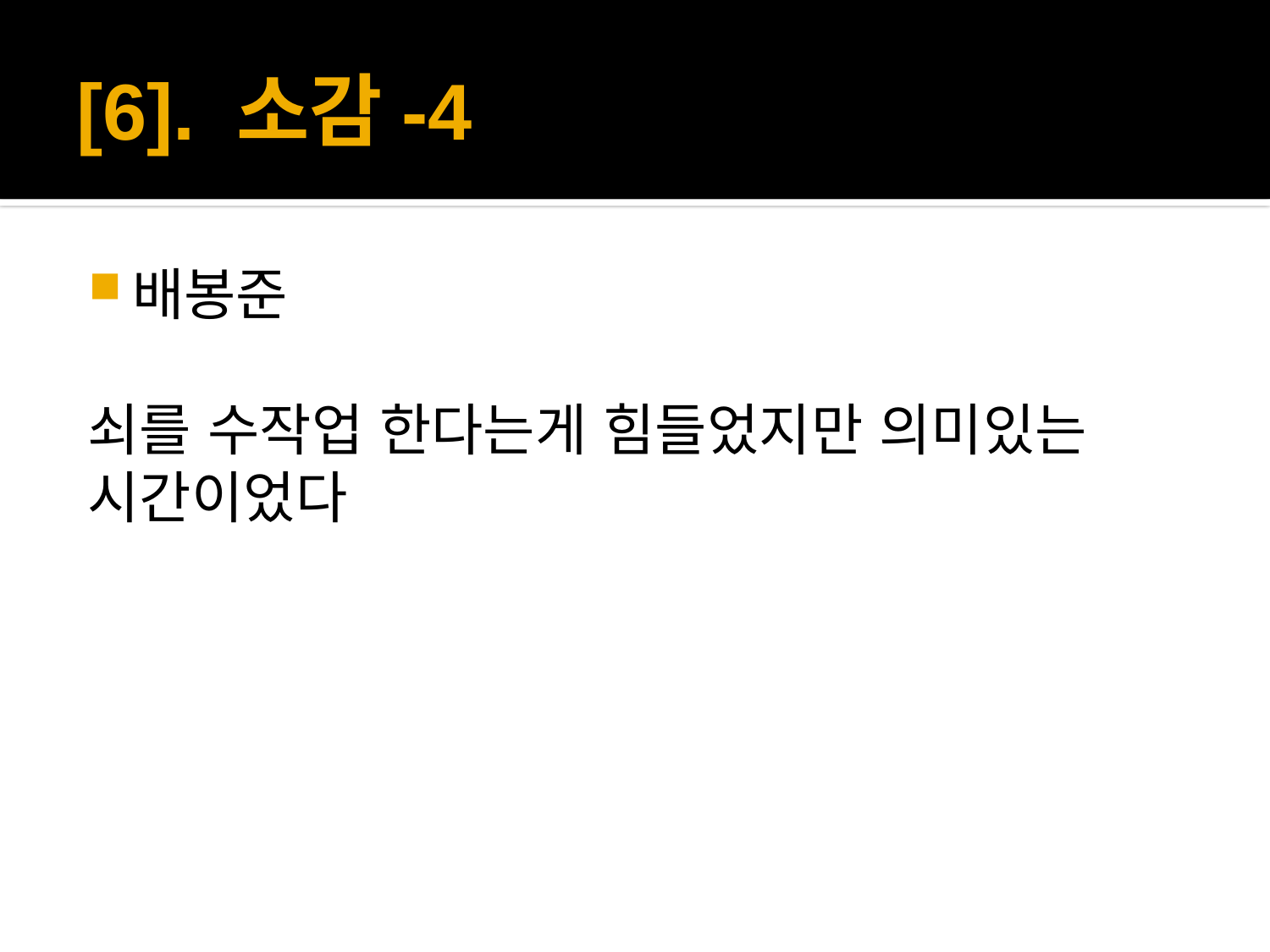

# [6]. 소감-4
배봉준

쇠를 수작업 한다는게 힘들었지만 의미있는 시간이었다